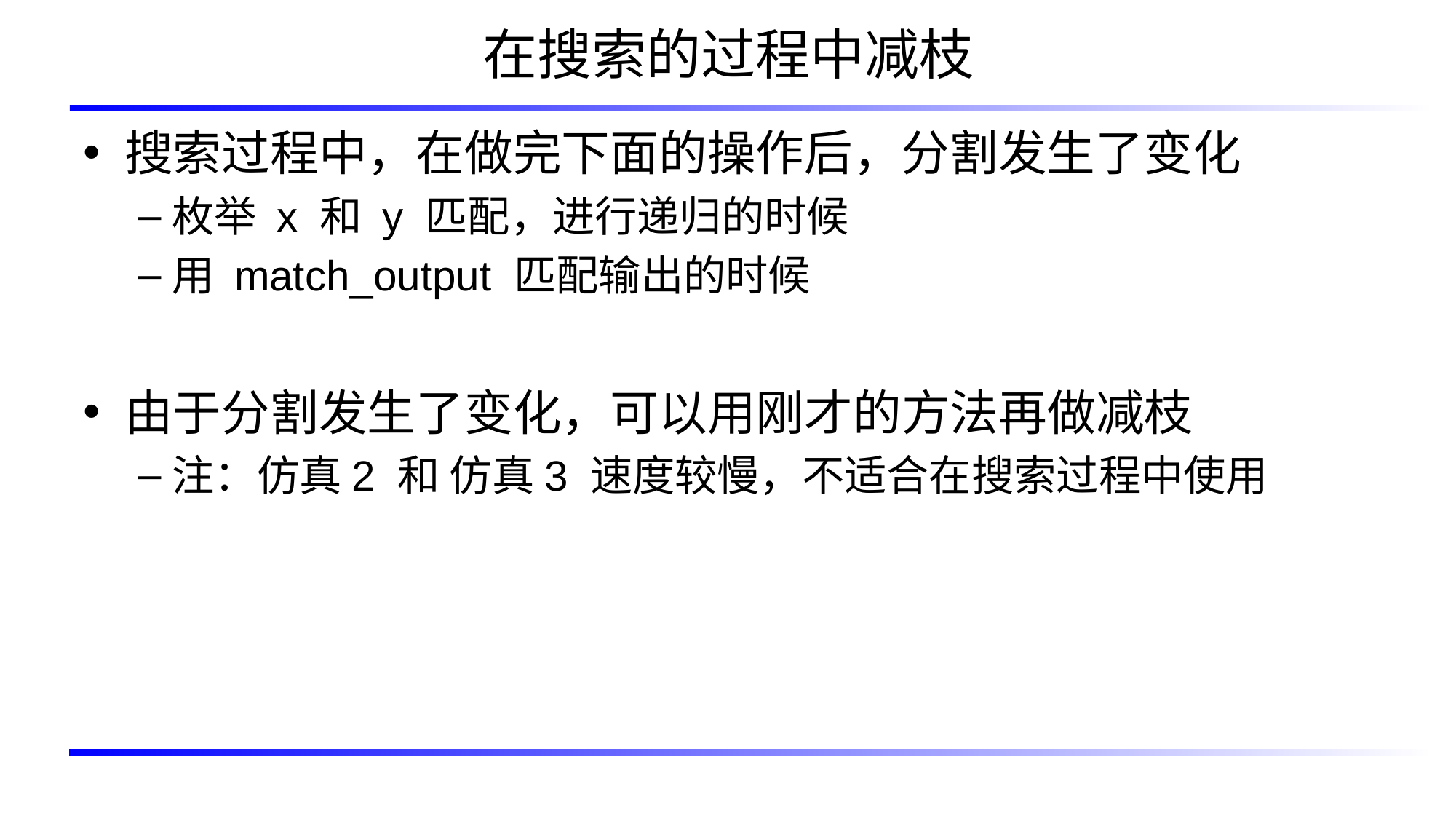

# 在搜索的过程中减枝
搜索过程中，在做完下面的操作后，分割发生了变化
枚举 x 和 y 匹配，进行递归的时候
用 match_output 匹配输出的时候

由于分割发生了变化，可以用刚才的方法再做减枝
注：仿真2 和 仿真3 速度较慢，不适合在搜索过程中使用